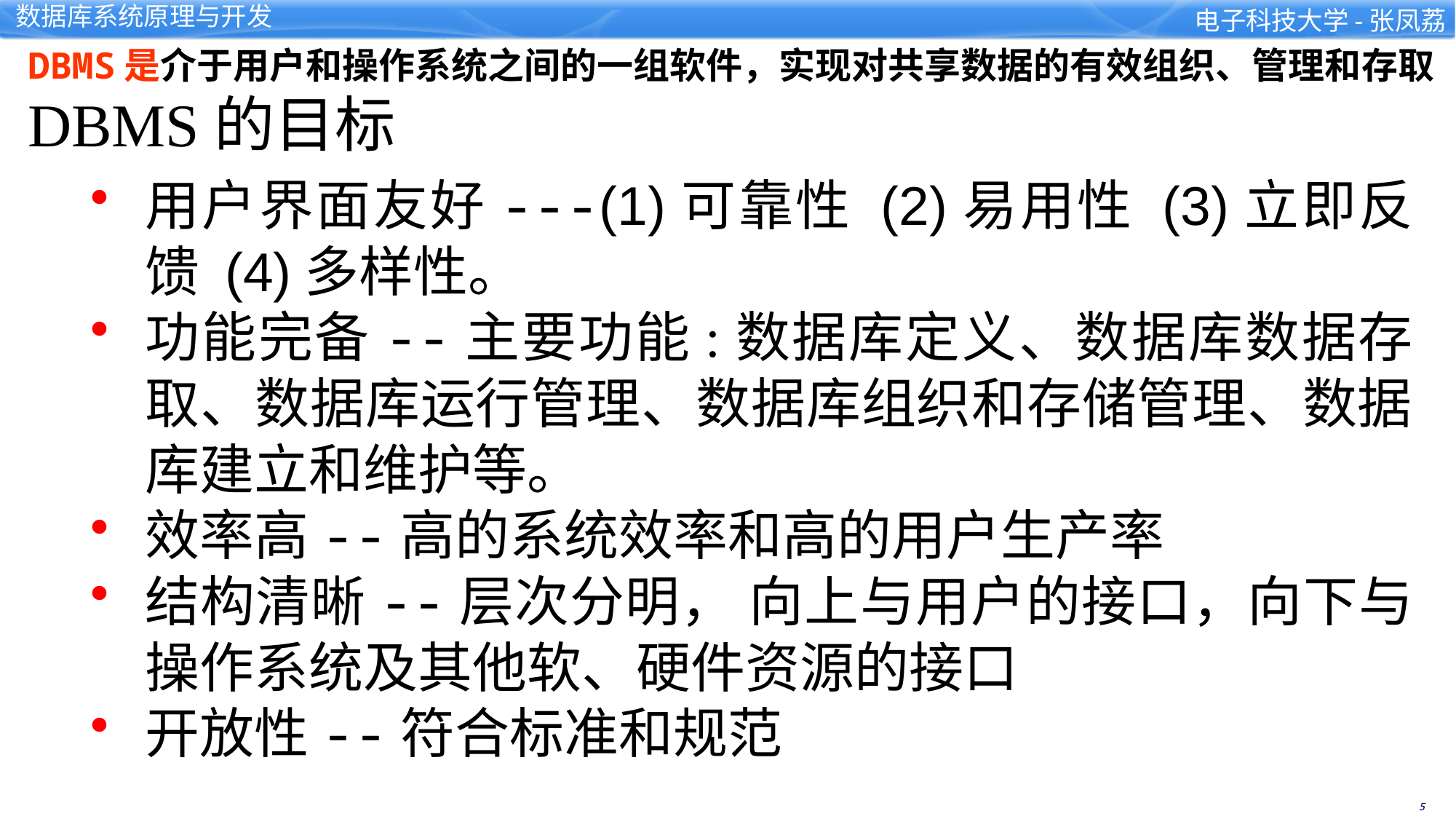

DBMS是介于用户和操作系统之间的一组软件，实现对共享数据的有效组织、管理和存取
DBMS的目标
用户界面友好---(1)可靠性 (2)易用性 (3)立即反馈 (4)多样性。
功能完备--主要功能:数据库定义、数据库数据存取、数据库运行管理、数据库组织和存储管理、数据库建立和维护等。
效率高--高的系统效率和高的用户生产率
结构清晰--层次分明， 向上与用户的接口，向下与操作系统及其他软、硬件资源的接口
开放性--符合标准和规范